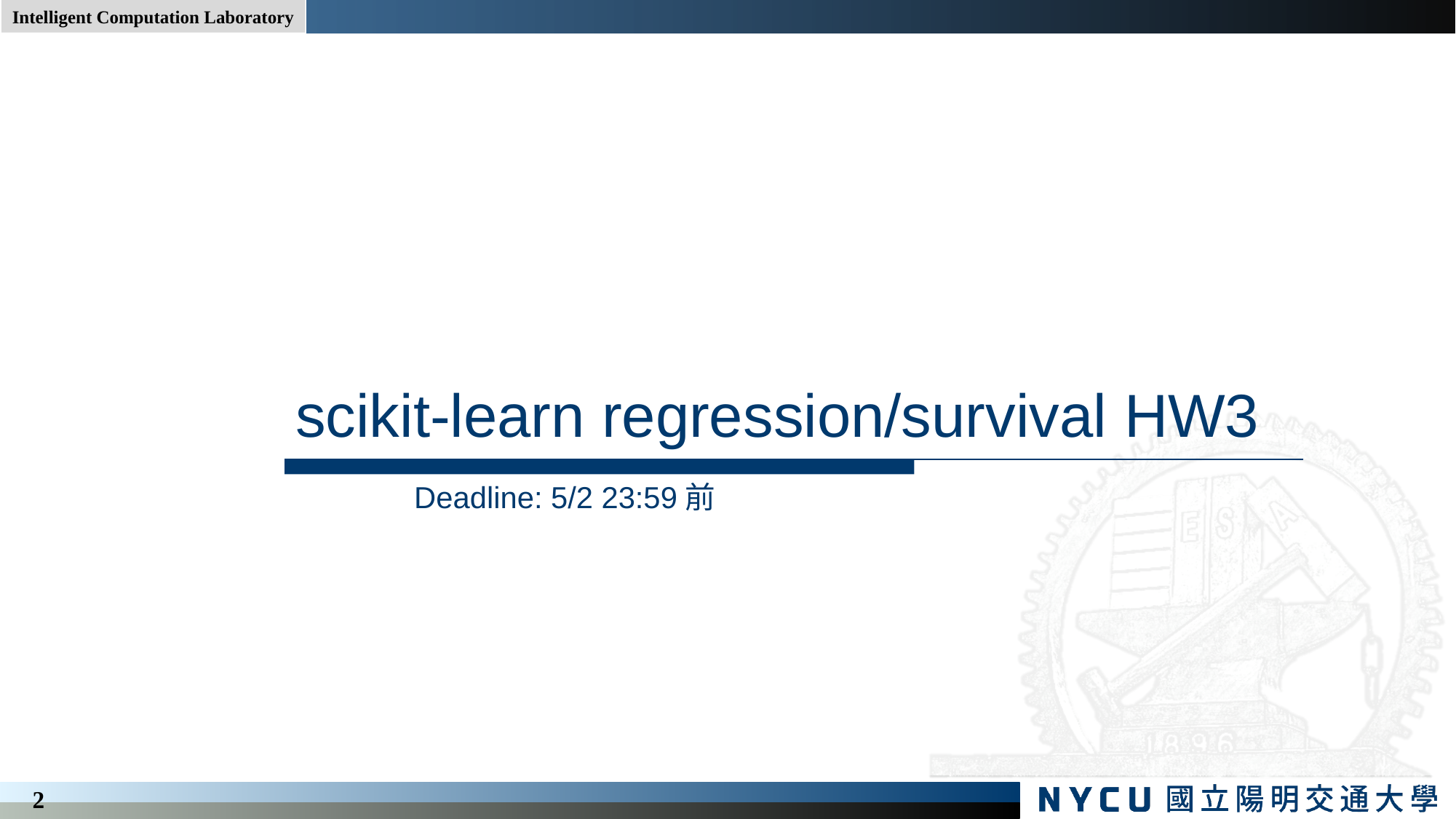

# scikit-learn regression/survival HW3
Deadline: 5/2 23:59前

2